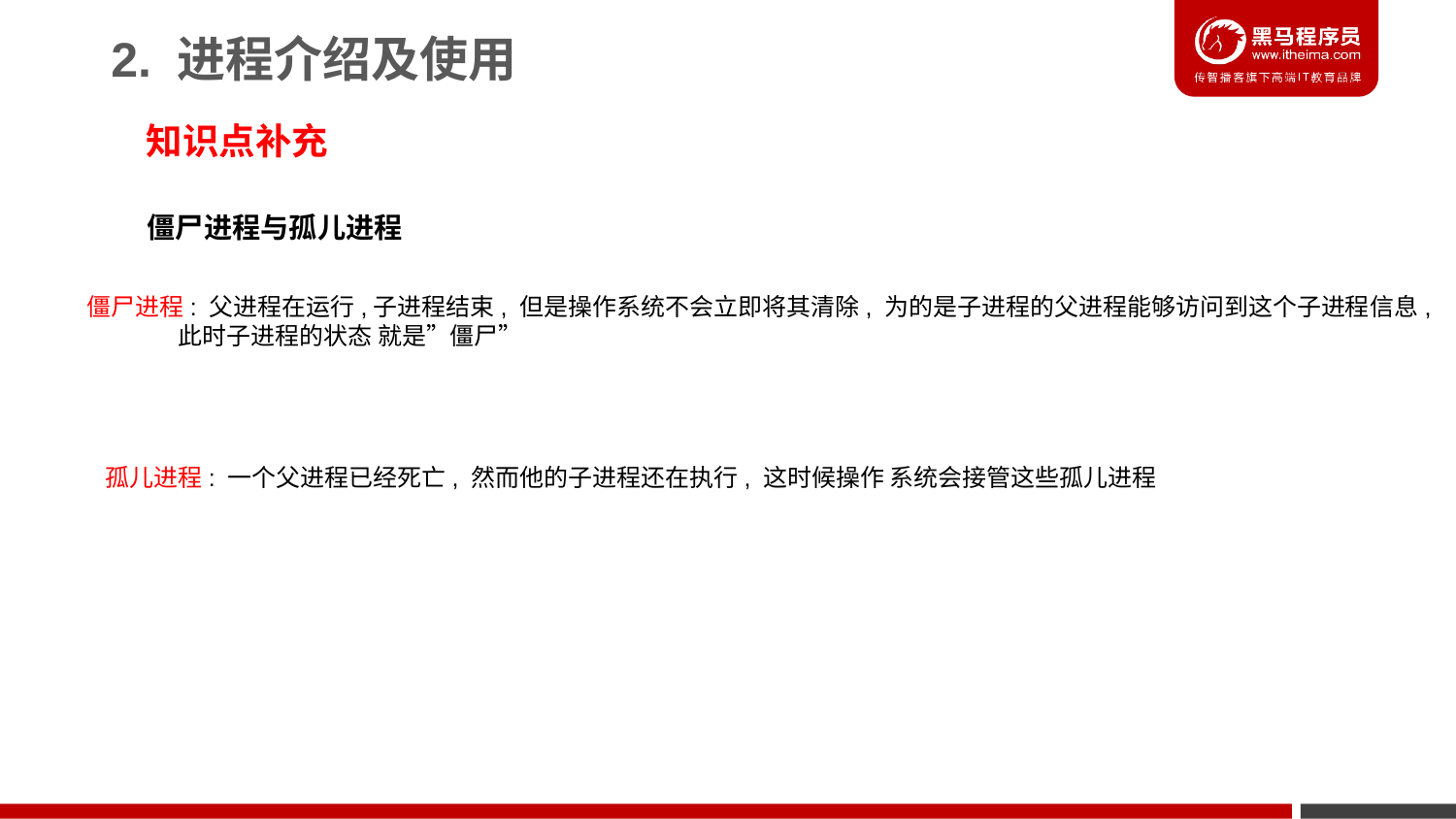

2. 进程介绍及使用
知识点补充
僵尸进程与孤儿进程
僵尸进程: 父进程在运行,子进程结束, 但是操作系统不会立即将其清除, 为的是子进程的父进程能够访问到这个子进程信息,
                此时子进程的状态 就是”僵尸”
孤儿进程: 一个父进程已经死亡, 然而他的子进程还在执行, 这时候操作 系统会接管这些孤儿进程